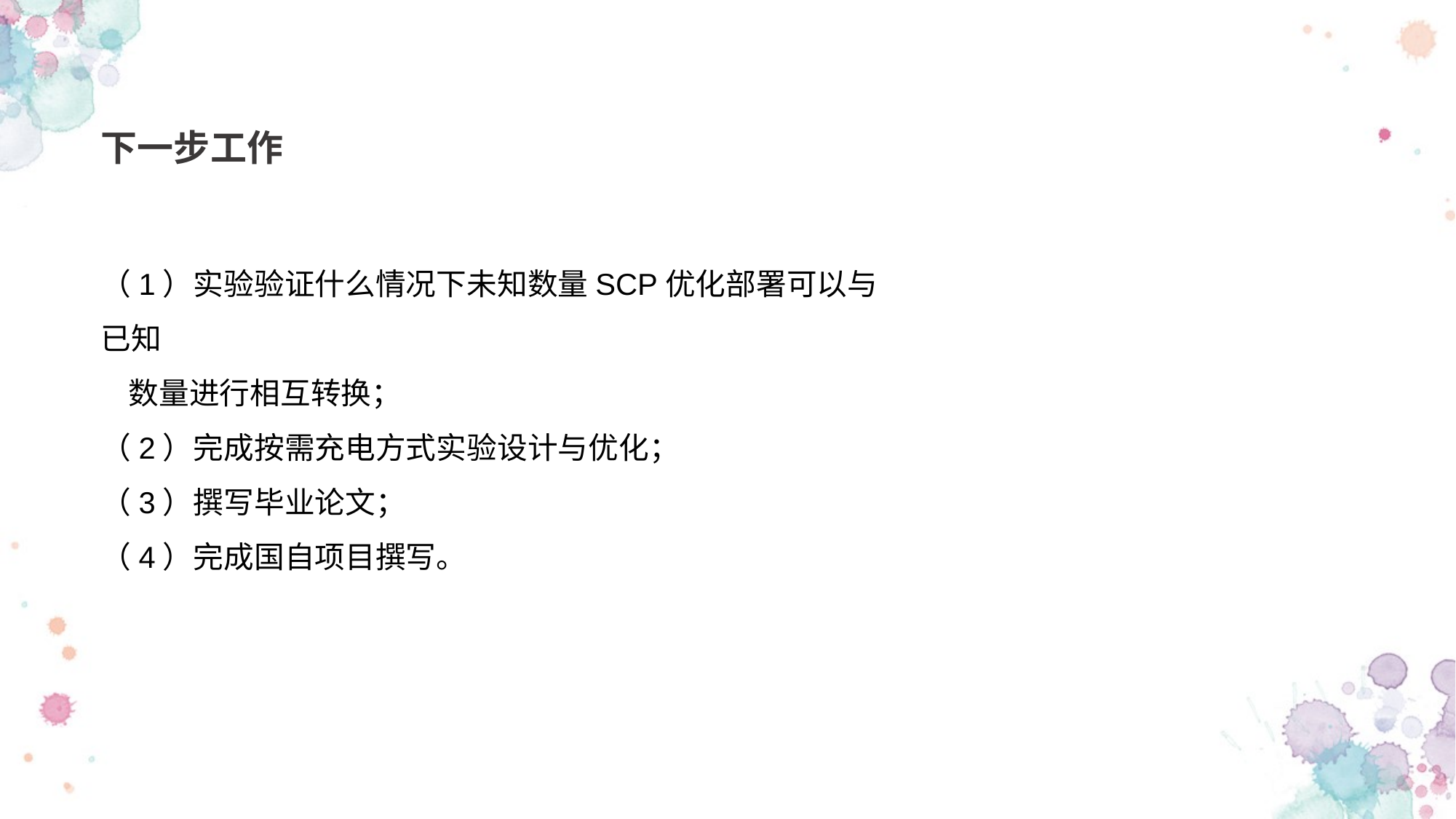

下一步工作
（1）实验验证什么情况下未知数量SCP优化部署可以与已知
   数量进行相互转换；
（2）完成按需充电方式实验设计与优化；
（3）撰写毕业论文；
（4）完成国自项目撰写。